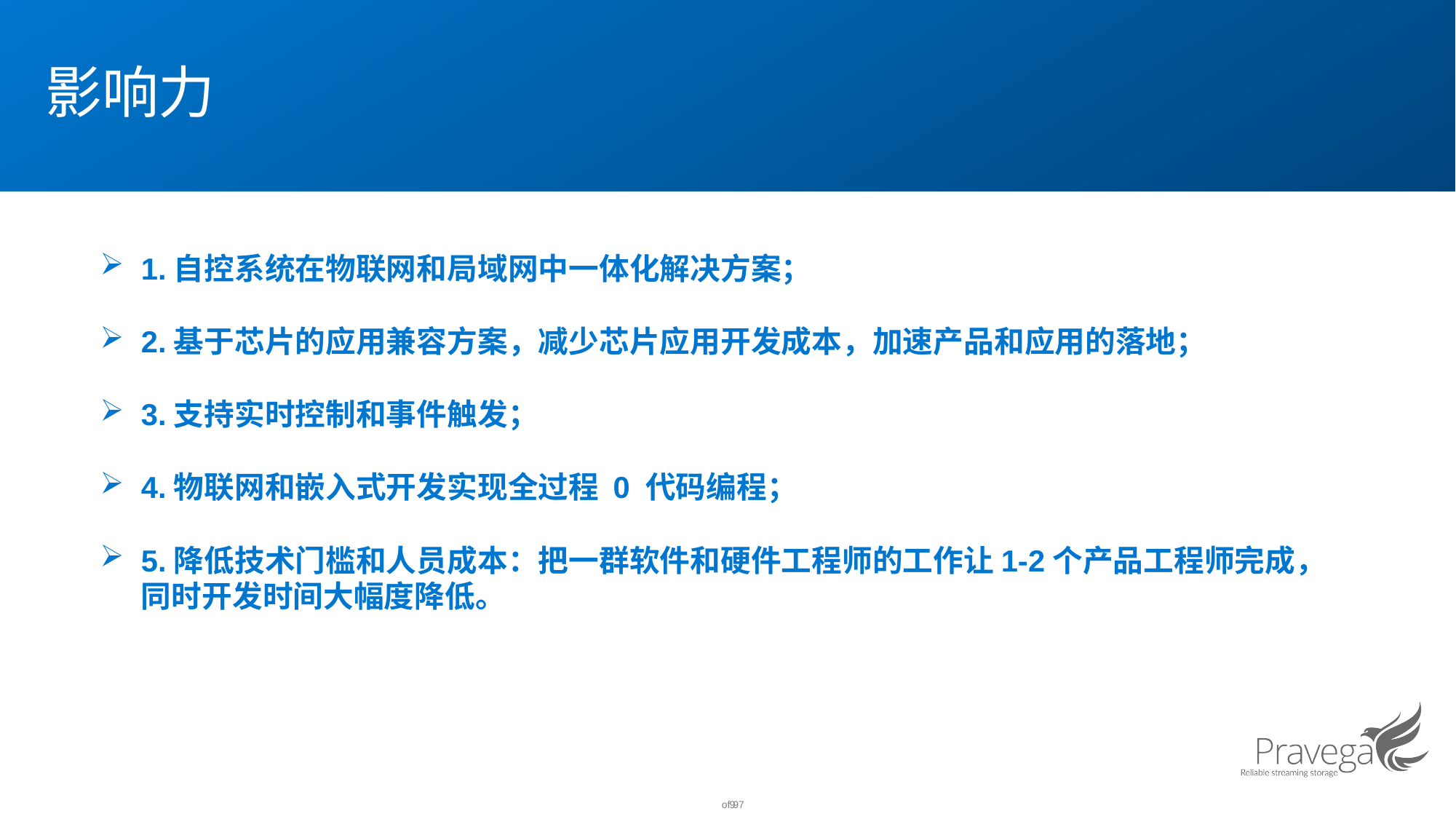

# 影响力
1.自控系统在物联网和局域网中一体化解决方案；

2.基于芯片的应用兼容方案，减少芯片应用开发成本，加速产品和应用的落地；

3.支持实时控制和事件触发；

4.物联网和嵌入式开发实现全过程 0 代码编程；

5.降低技术门槛和人员成本：把一群软件和硬件工程师的工作让1-2个产品工程师完成，同时开发时间大幅度降低。